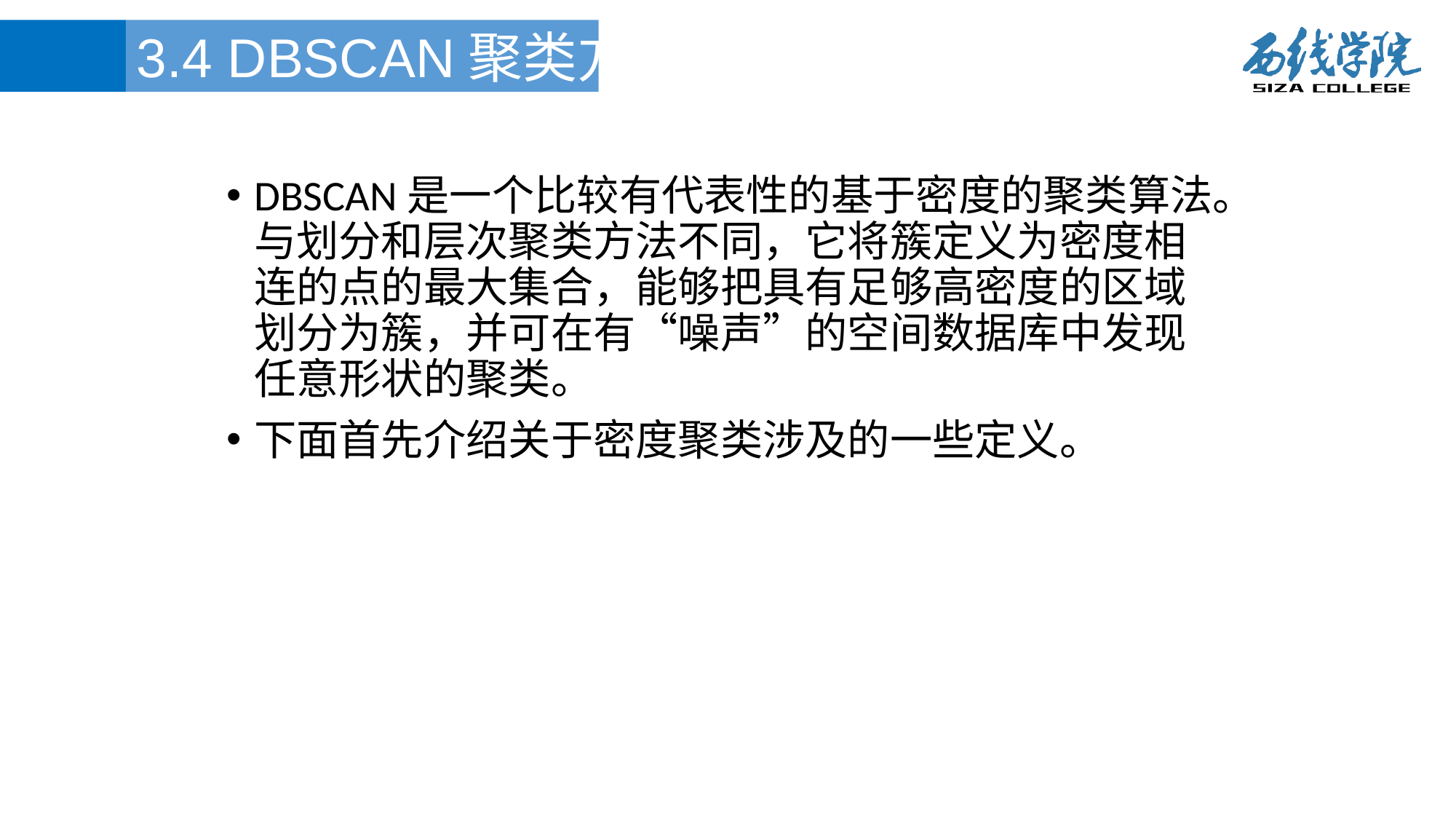

3.4 DBSCAN聚类方法

DBSCAN是一个比较有代表性的基于密度的聚类算法。与划分和层次聚类方法不同，它将簇定义为密度相连的点的最大集合，能够把具有足够高密度的区域划分为簇，并可在有“噪声”的空间数据库中发现任意形状的聚类。
下面首先介绍关于密度聚类涉及的一些定义。